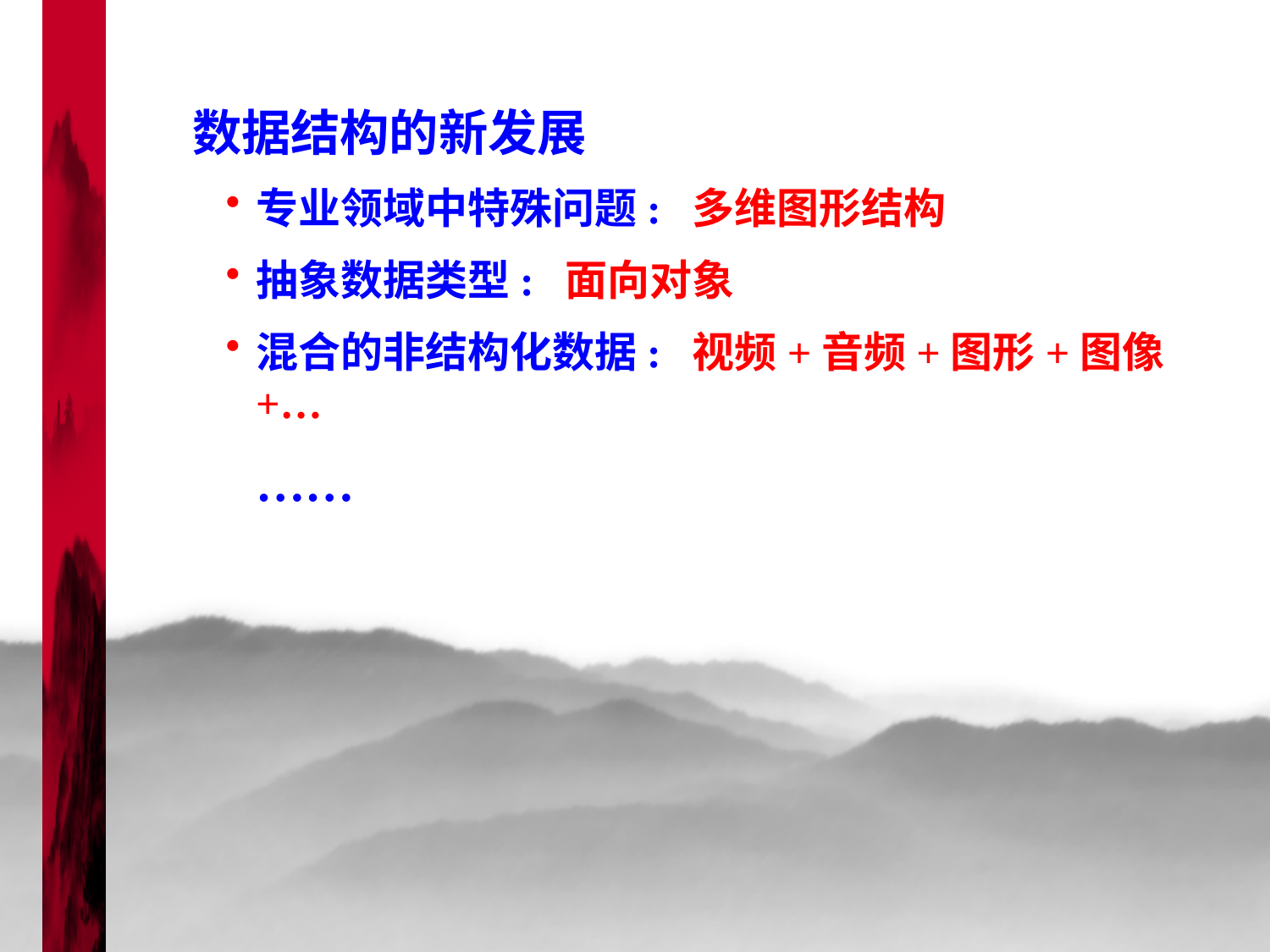

数据结构的新发展
专业领域中特殊问题:  多维图形结构
抽象数据类型:  面向对象
混合的非结构化数据:  视频+音频+图形+图像+…
……